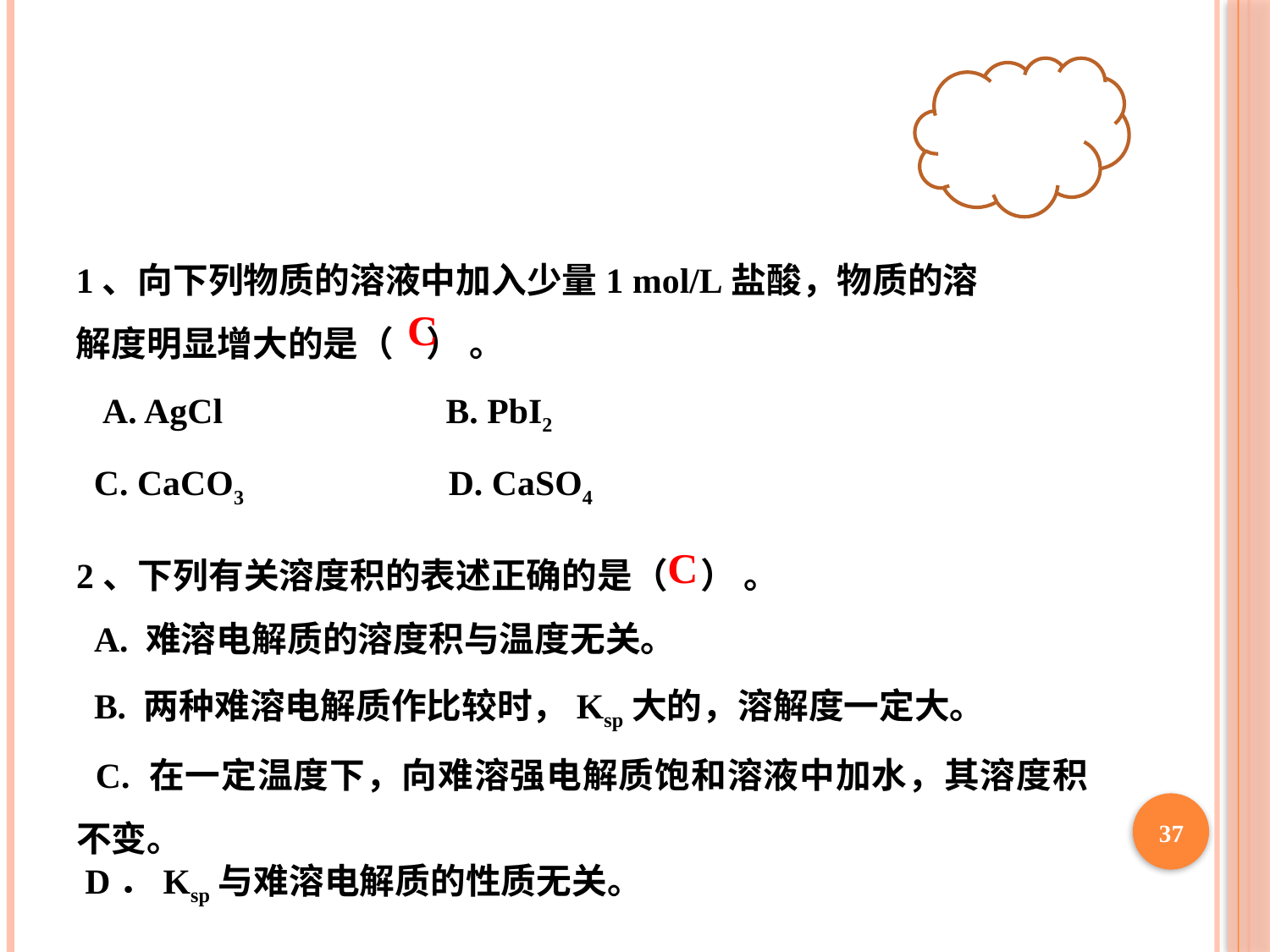

1、向下列物质的溶液中加入少量1 mol/L盐酸，物质的溶解度明显增大的是（    ） 。
   A. AgCl                       B. PbI2
  C. CaCO3                     D. CaSO4
C
2、下列有关溶度积的表述正确的是（    ） 。
  A. 难溶电解质的溶度积与温度无关。
  B. 两种难溶电解质作比较时，Ksp大的，溶解度一定大。
  C. 在一定温度下，向难溶强电解质饱和溶液中加水，其溶度积不变。
 D．Ksp与难溶电解质的性质无关。

C
37